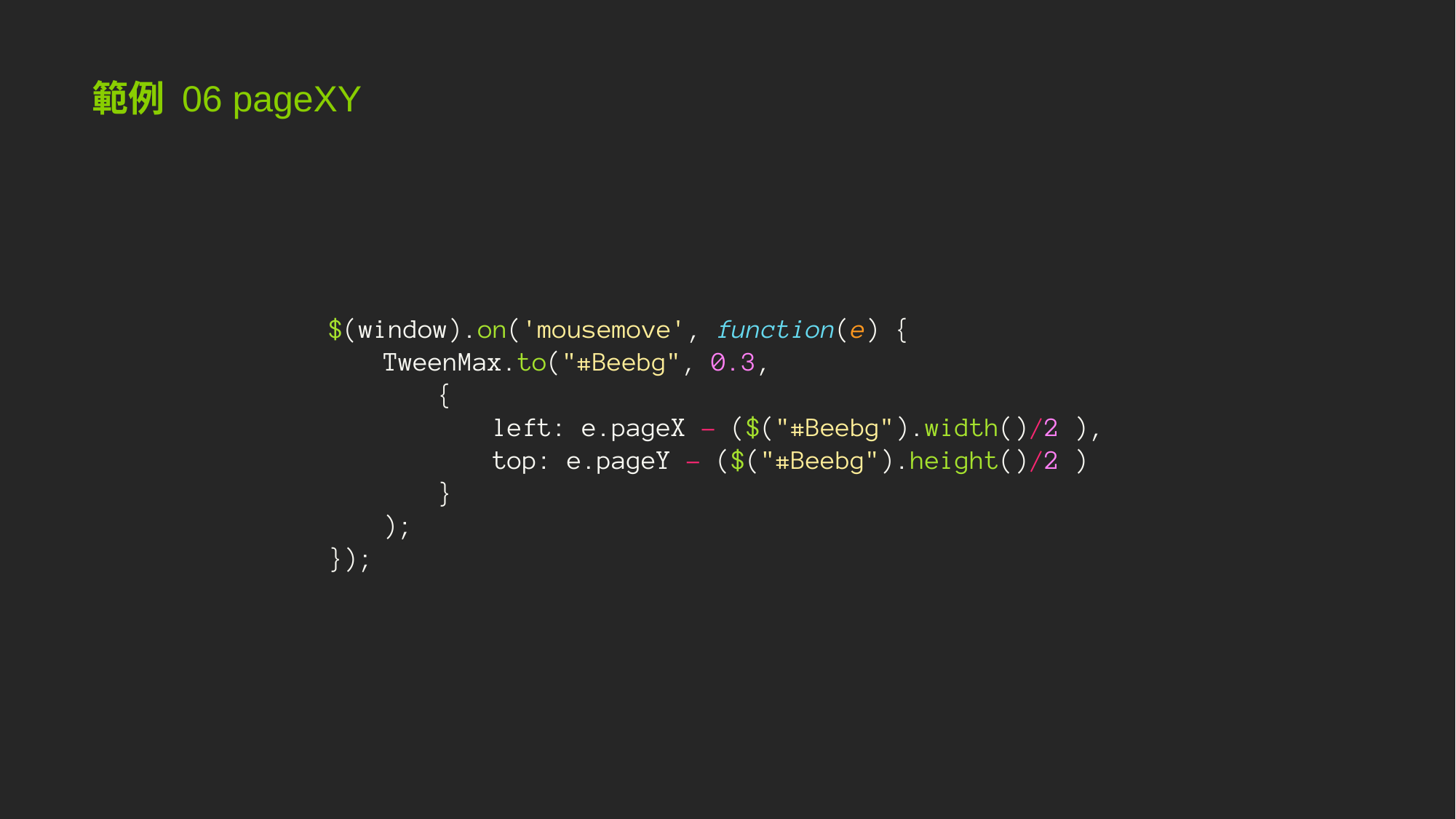

範例 06 pageXY
$(window).on('mousemove', function(e) {
TweenMax.to("#Beebg", 0.3,
{
left: e.pageX - ($("#Beebg").width()/2 ),
top: e.pageY - ($("#Beebg").height()/2 )
}
);
});